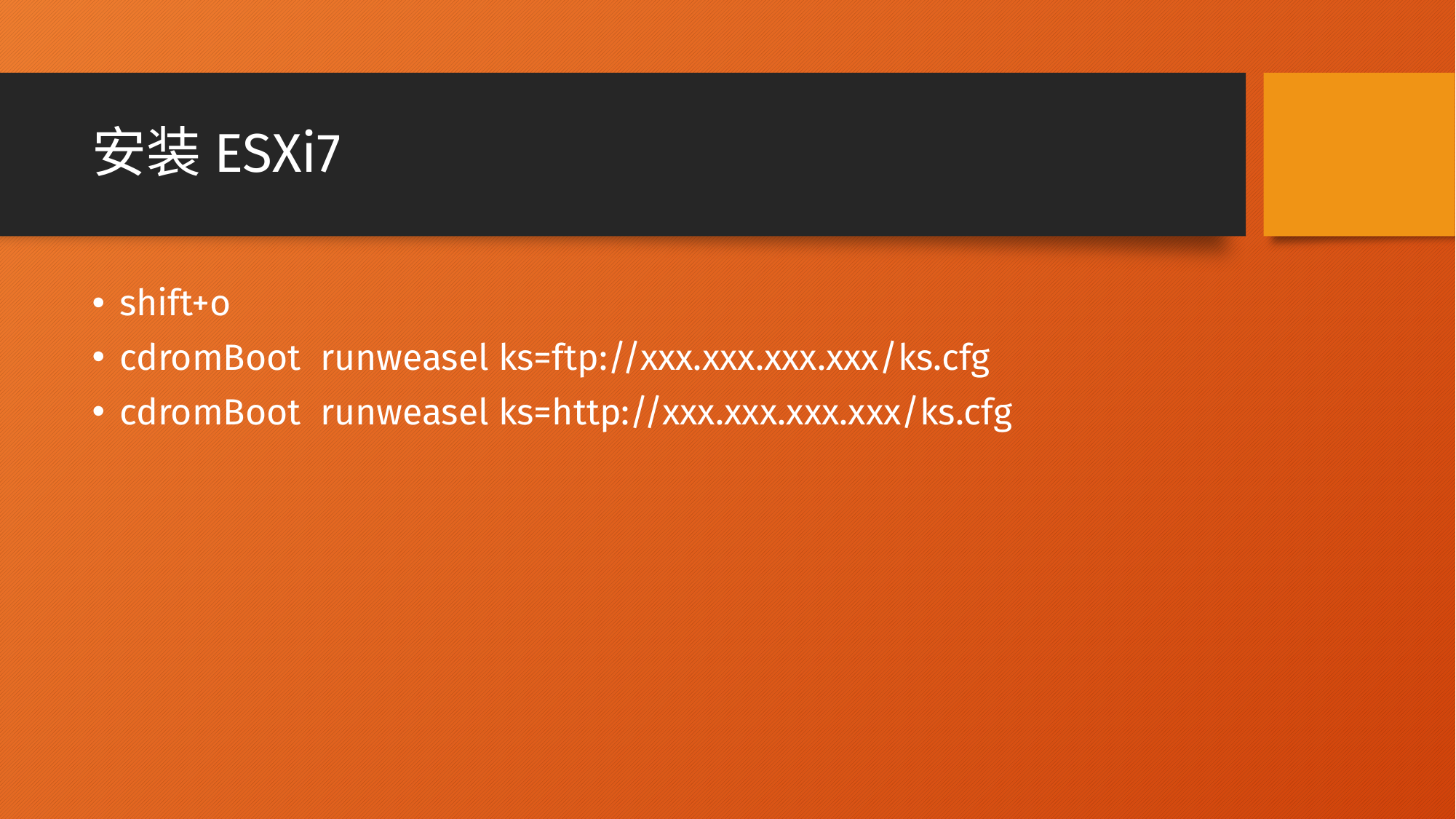

# 安装ESXi7
shift+o
cdromBoot  runweasel ks=ftp://xxx.xxx.xxx.xxx/ks.cfg
cdromBoot  runweasel ks=http://xxx.xxx.xxx.xxx/ks.cfg